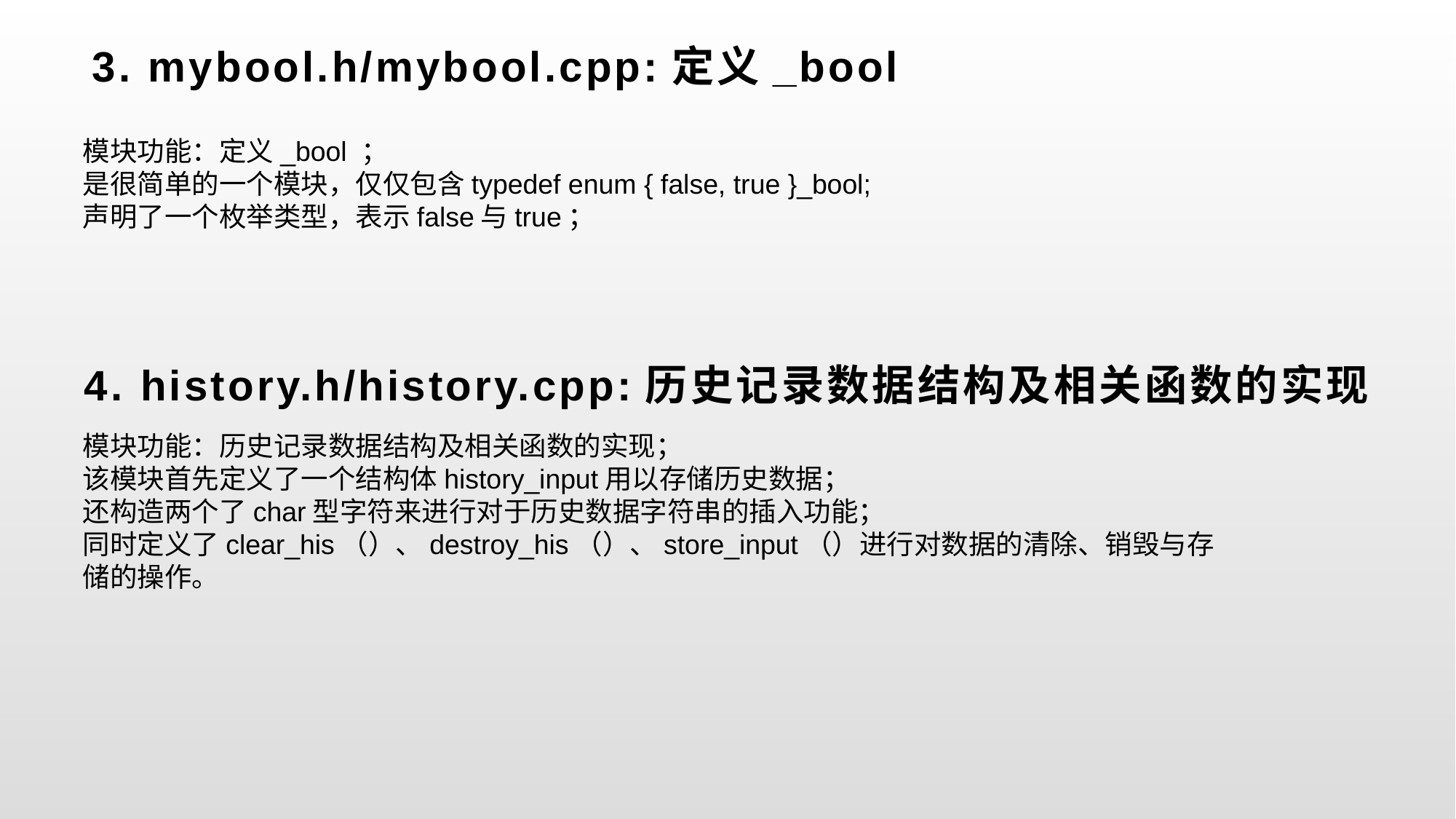

# 3. mybool.h/mybool.cpp:定义_bool
模块功能：定义_bool ；
是很简单的一个模块，仅仅包含typedef enum { false, true }_bool;
声明了一个枚举类型，表示false与true；
4. history.h/history.cpp:历史记录数据结构及相关函数的实现
模块功能：历史记录数据结构及相关函数的实现；
该模块首先定义了一个结构体history_input用以存储历史数据；
还构造两个了char型字符来进行对于历史数据字符串的插入功能；
同时定义了clear_his（）、destroy_his（）、store_input（）进行对数据的清除、销毁与存储的操作。